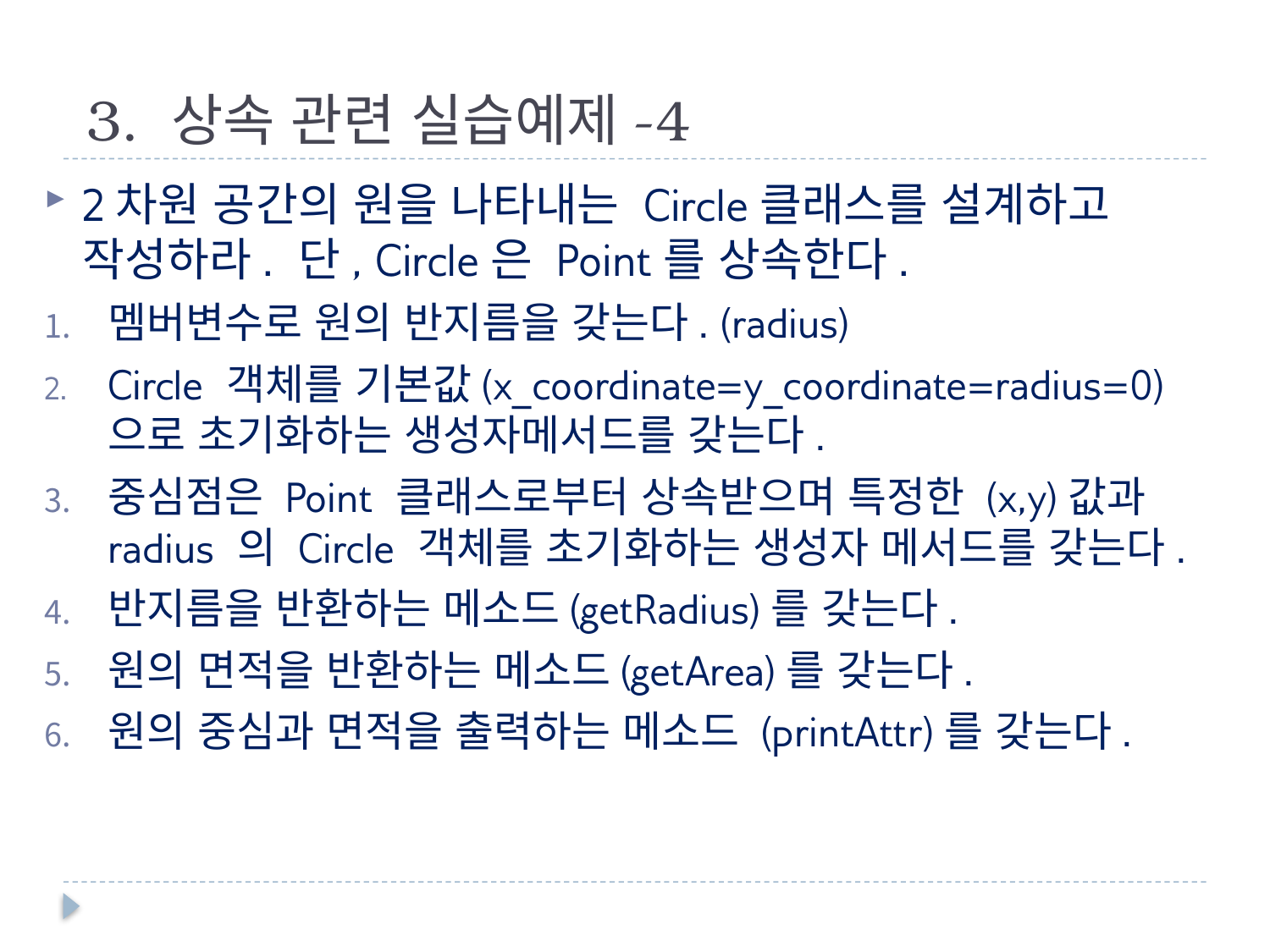

# 3. 상속 관련 실습예제-4
2차원 공간의 원을 나타내는 Circle클래스를 설계하고 작성하라. 단, Circle은 Point를 상속한다.
멤버변수로 원의 반지름을 갖는다. (radius)
Circle 객체를 기본값(x_coordinate=y_coordinate=radius=0)으로 초기화하는 생성자메서드를 갖는다.
중심점은 Point 클래스로부터 상속받으며 특정한 (x,y)값과 radius 의 Circle 객체를 초기화하는 생성자 메서드를 갖는다.
반지름을 반환하는 메소드(getRadius)를 갖는다.
원의 면적을 반환하는 메소드(getArea)를 갖는다.
원의 중심과 면적을 출력하는 메소드 (printAttr)를 갖는다.